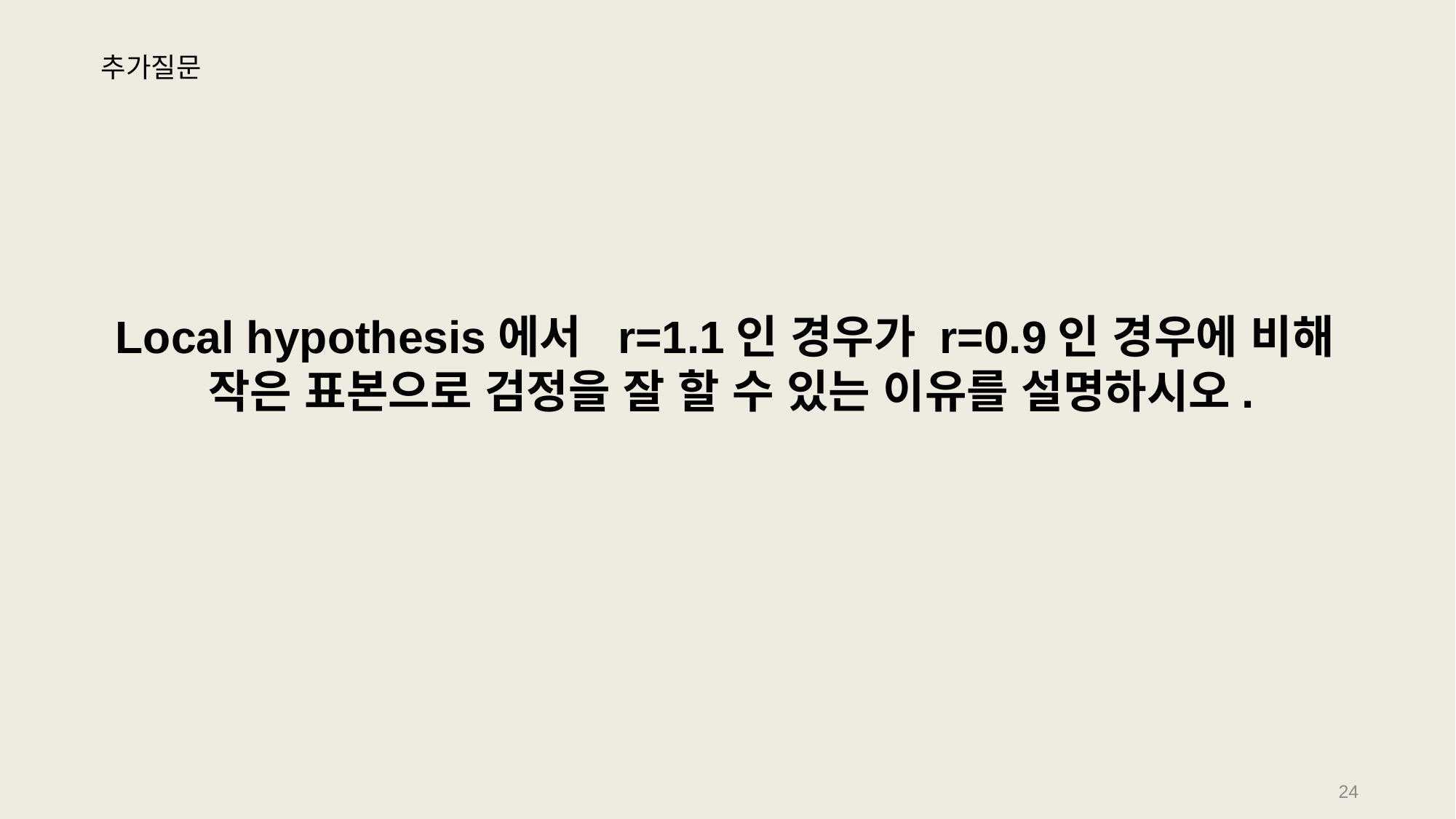

추가질문
# Local hypothesis에서  r=1.1인 경우가 r=0.9인 경우에 비해 작은 표본으로 검정을 잘 할 수 있는 이유를 설명하시오.
24